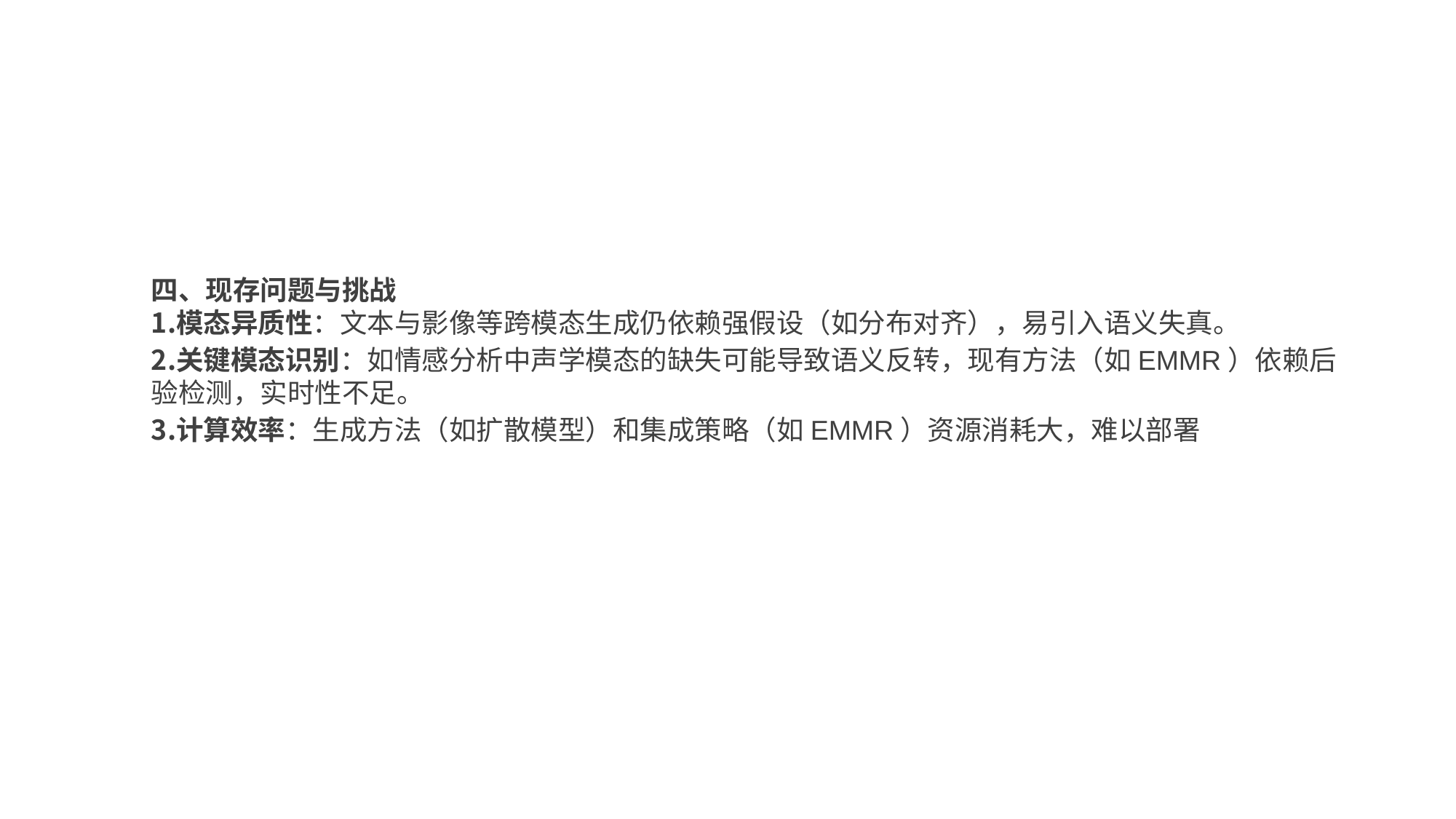

四、现存问题与挑战
模态异质性：文本与影像等跨模态生成仍依赖强假设（如分布对齐），易引入语义失真。
关键模态识别：如情感分析中声学模态的缺失可能导致语义反转，现有方法（如EMMR）依赖后验检测，实时性不足。
计算效率：生成方法（如扩散模型）和集成策略（如EMMR）资源消耗大，难以部署